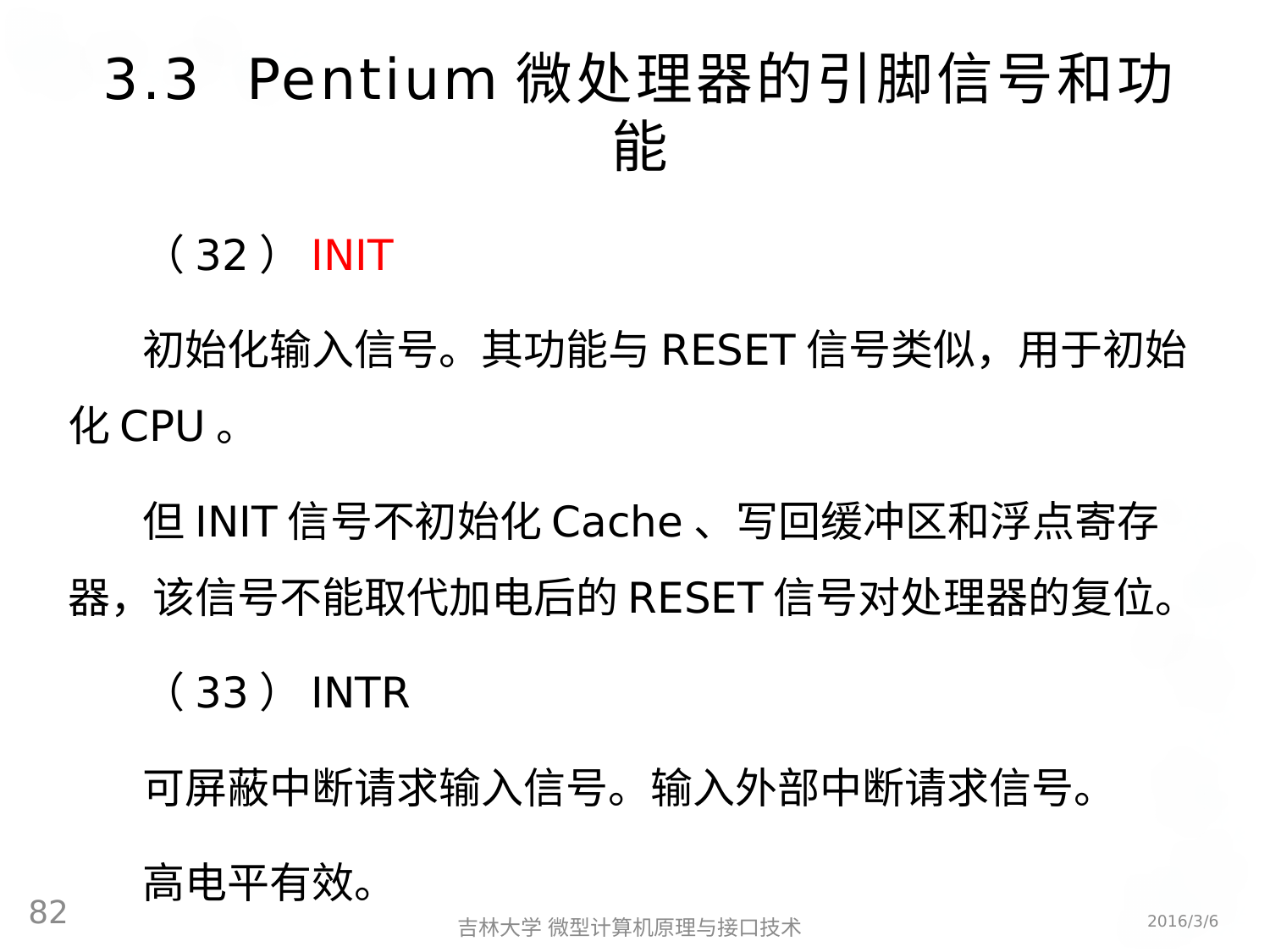

# 3.3  Pentium微处理器的引脚信号和功能
（32）INIT
初始化输入信号。其功能与RESET信号类似，用于初始化CPU。
但INIT信号不初始化Cache、写回缓冲区和浮点寄存器，该信号不能取代加电后的RESET信号对处理器的复位。
（33）INTR
可屏蔽中断请求输入信号。输入外部中断请求信号。
高电平有效。
82
2016/3/6
吉林大学 微型计算机原理与接口技术